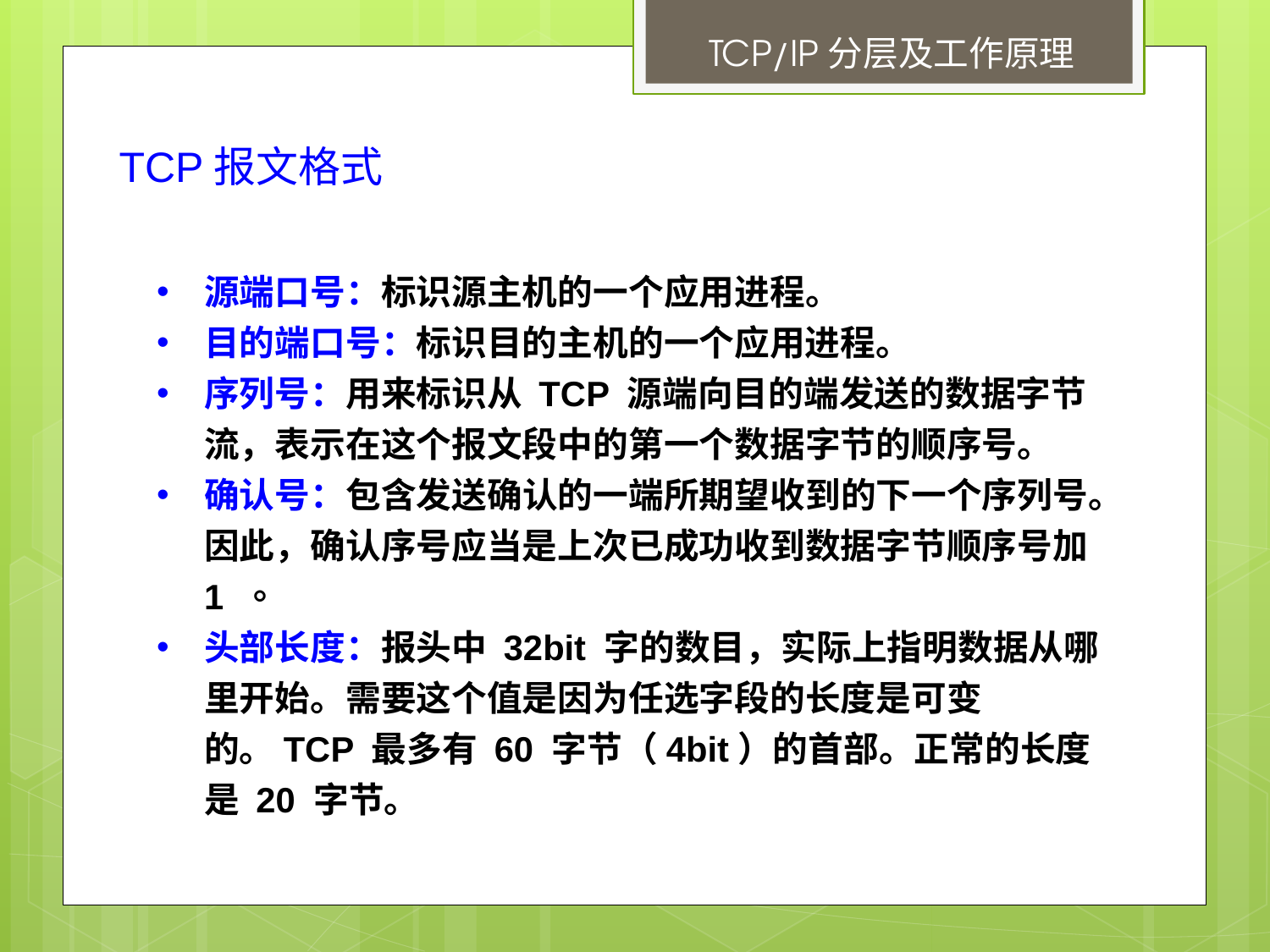

TCP/IP分层及工作原理
TCP报文格式
源端口号：标识源主机的一个应用进程。
目的端口号：标识目的主机的一个应用进程。
序列号：用来标识从 TCP 源端向目的端发送的数据字节流，表示在这个报文段中的第一个数据字节的顺序号。
确认号：包含发送确认的一端所期望收到的下一个序列号。因此，确认序号应当是上次已成功收到数据字节顺序号加 1 。
头部长度：报头中 32bit 字的数目，实际上指明数据从哪里开始。需要这个值是因为任选字段的长度是可变的。TCP 最多有 60 字节（4bit）的首部。正常的长度是 20 字节。